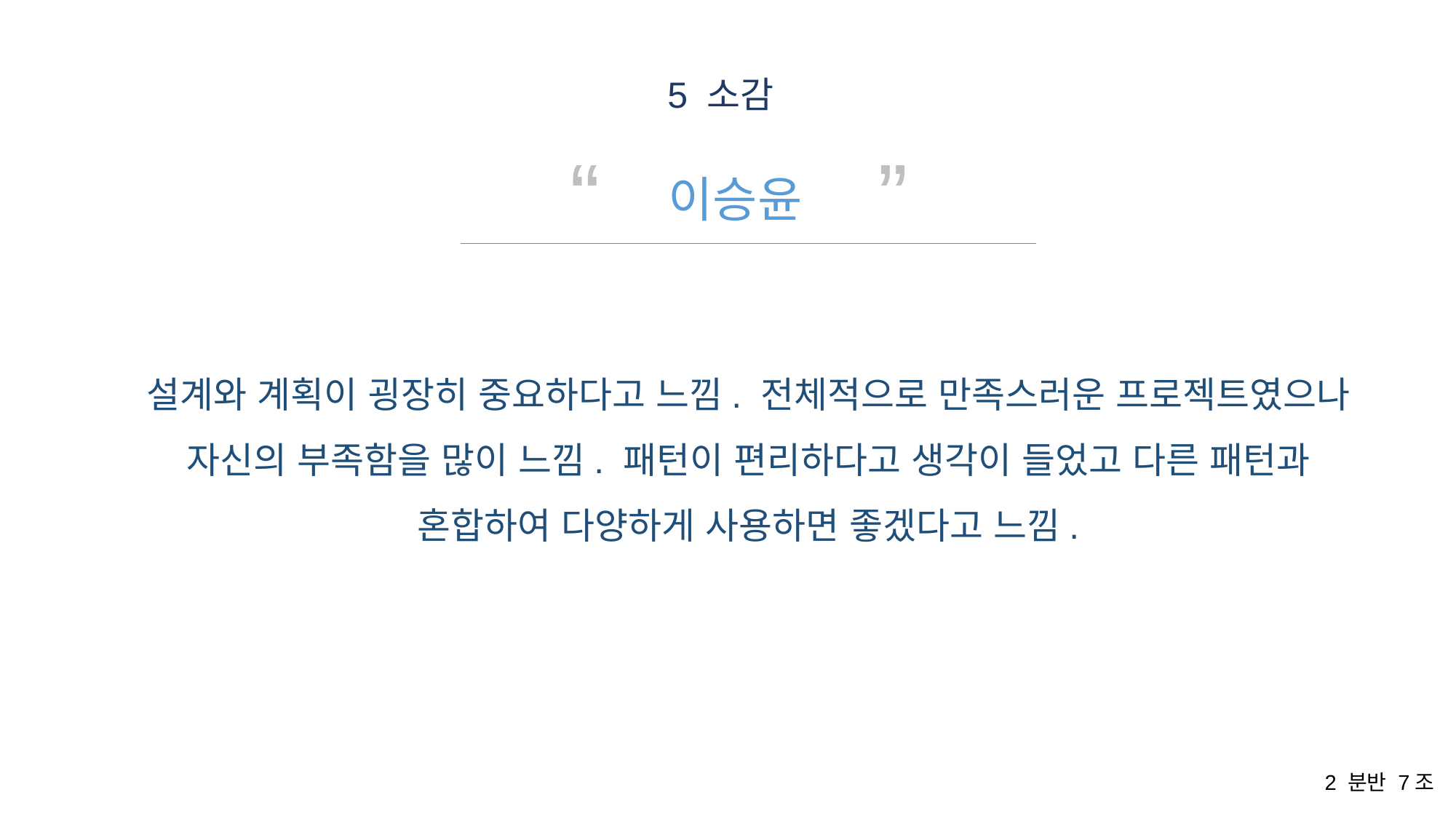

5 소감
“           ”
이승윤
설계와 계획이 굉장히 중요하다고 느낌. 전체적으로 만족스러운 프로젝트였으나 자신의 부족함을 많이 느낌. 패턴이 편리하다고 생각이 들었고 다른 패턴과 혼합하여 다양하게 사용하면 좋겠다고 느낌.
2 분반 7조